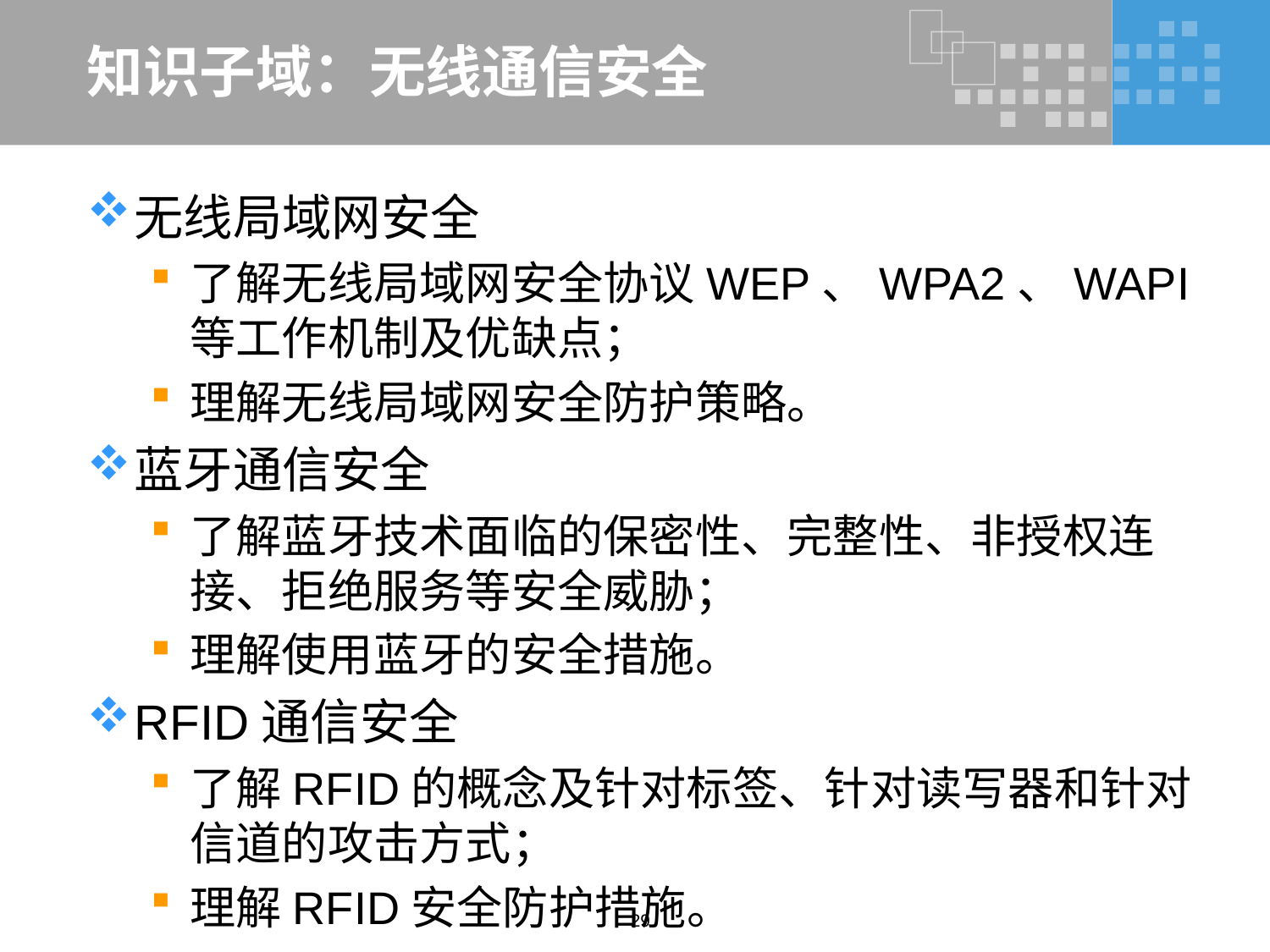

# 知识子域：无线通信安全
无线局域网安全
了解无线局域网安全协议WEP、WPA2、WAPI等工作机制及优缺点；
理解无线局域网安全防护策略。
蓝牙通信安全
了解蓝牙技术面临的保密性、完整性、非授权连接、拒绝服务等安全威胁；
理解使用蓝牙的安全措施。
RFID通信安全
了解RFID的概念及针对标签、针对读写器和针对信道的攻击方式；
理解RFID安全防护措施。

29